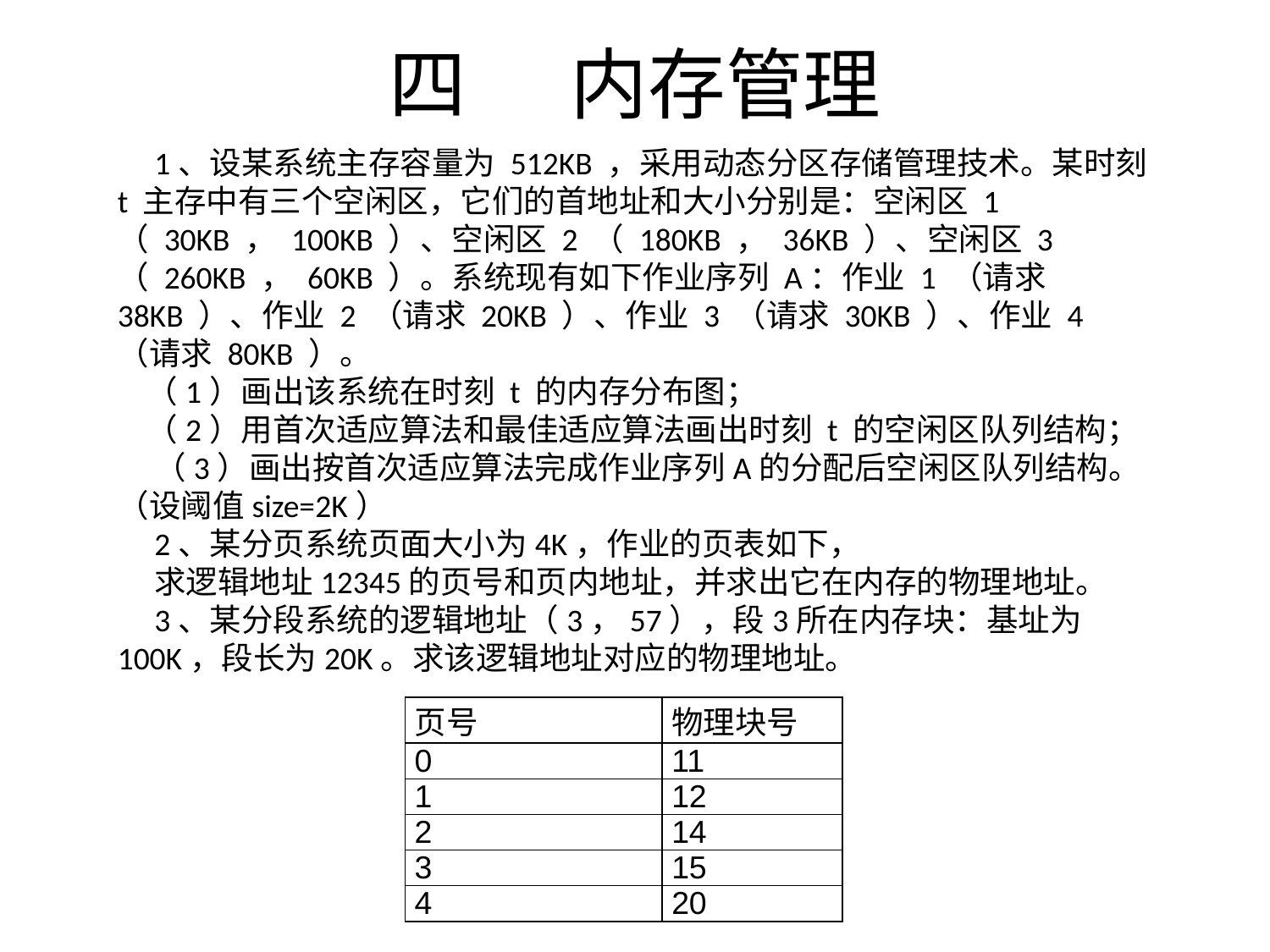

# 四      内存管理
1、设某系统主存容量为 512KB ，采用动态分区存储管理技术。某时刻 t 主存中有三个空闲区，它们的首地址和大小分别是：空闲区 1 （ 30KB ， 100KB ）、空闲区 2 （ 180KB ， 36KB ）、空闲区 3 （ 260KB ， 60KB ）。系统现有如下作业序列 A：作业 1 （请求 38KB ）、作业 2 （请求 20KB ）、作业 3 （请求 30KB ）、作业 4 （请求 80KB ）。
    （1）画出该系统在时刻 t 的内存分布图；
    （2）用首次适应算法和最佳适应算法画出时刻 t 的空闲区队列结构；
（3）画出按首次适应算法完成作业序列A的分配后空闲区队列结构。（设阈值size=2K）
2、某分页系统页面大小为4K，作业的页表如下，
求逻辑地址12345的页号和页内地址，并求出它在内存的物理地址。
3、某分段系统的逻辑地址（3，57），段3所在内存块：基址为100K，段长为20K。求该逻辑地址对应的物理地址。
| 页号 | 物理块号 |
| --- | --- |
| 0 | 11 |
| 1 | 12 |
| 2 | 14 |
| 3 | 15 |
| 4 | 20 |